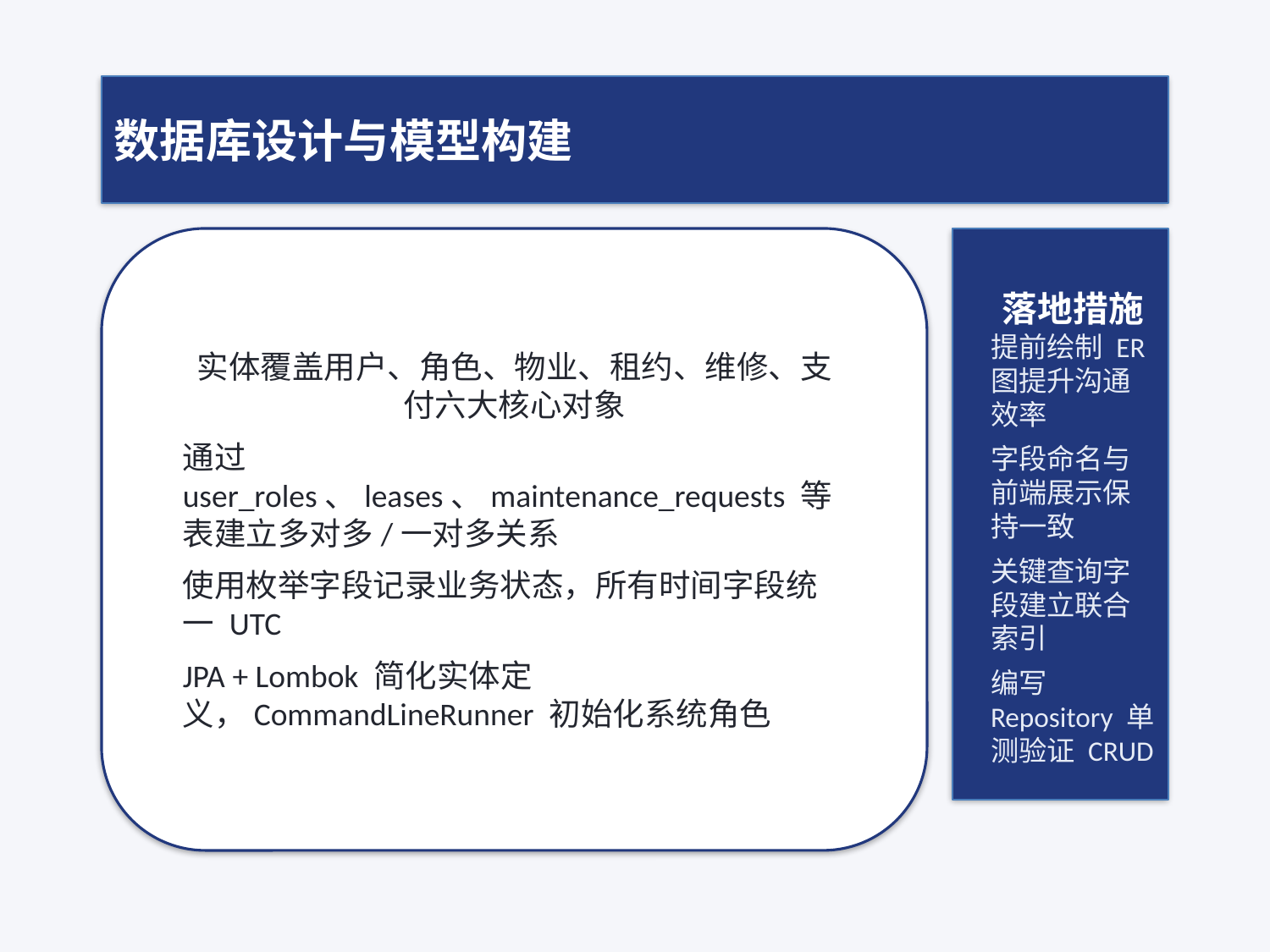

数据库设计与模型构建
实体覆盖用户、角色、物业、租约、维修、支付六大核心对象
通过 user_roles、leases、maintenance_requests 等表建立多对多/一对多关系
使用枚举字段记录业务状态，所有时间字段统一 UTC
JPA + Lombok 简化实体定义，CommandLineRunner 初始化系统角色
落地措施
提前绘制 ER 图提升沟通效率
字段命名与前端展示保持一致
关键查询字段建立联合索引
编写 Repository 单测验证 CRUD